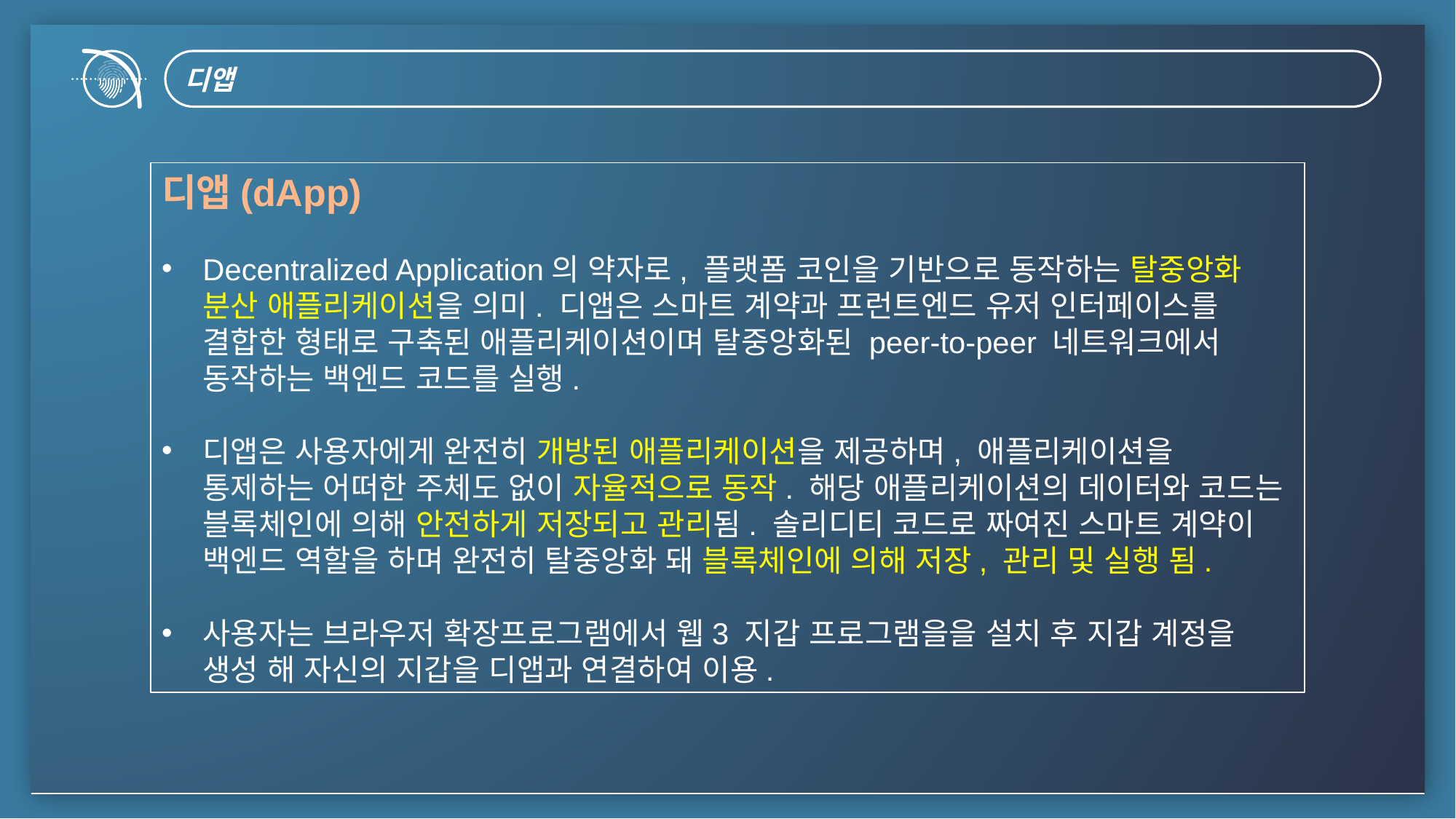

디앱

디앱(dApp)

Decentralized Application의 약자로, 플랫폼 코인을 기반으로 동작하는 탈중앙화 분산 애플리케이션을 의미. 디앱은 스마트 계약과 프런트엔드 유저 인터페이스를 결합한 형태로 구축된 애플리케이션이며 탈중앙화된 peer-to-peer 네트워크에서 동작하는 백엔드 코드를 실행.

디앱은 사용자에게 완전히 개방된 애플리케이션을 제공하며, 애플리케이션을 통제하는 어떠한 주체도 없이 자율적으로 동작. 해당 애플리케이션의 데이터와 코드는 블록체인에 의해 안전하게 저장되고 관리됨. 솔리디티 코드로 짜여진 스마트 계약이 백엔드 역할을 하며 완전히 탈중앙화 돼 블록체인에 의해 저장, 관리 및 실행 됨.

사용자는 브라우저 확장프로그램에서 웹3 지갑 프로그램을을 설치 후 지갑 계정을 생성 해 자신의 지갑을 디앱과 연결하여 이용.